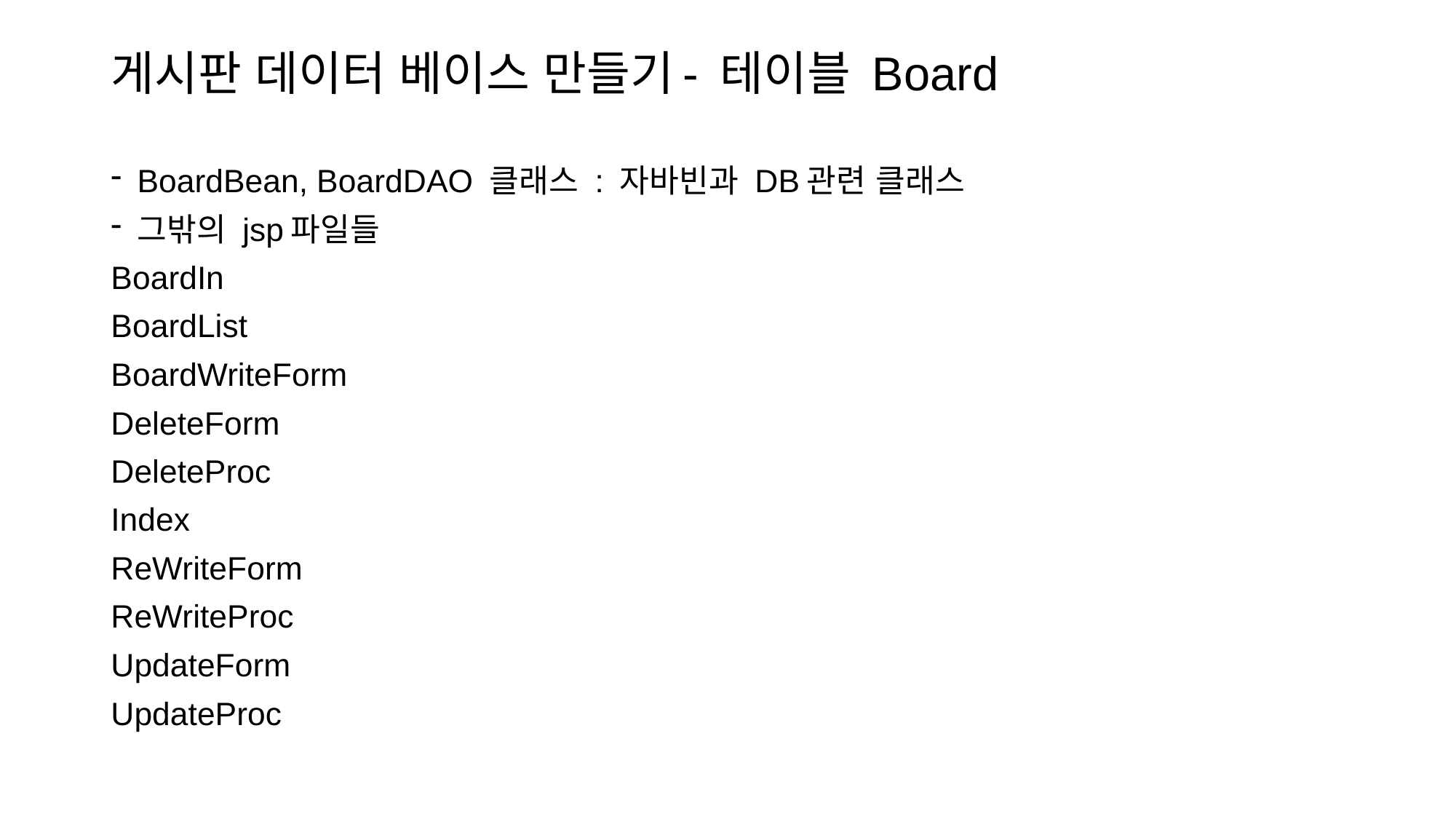

# 게시판 데이터 베이스 만들기- 테이블 Board
BoardBean, BoardDAO 클래스 : 자바빈과 DB관련 클래스
그밖의 jsp파일들
BoardIn
BoardList
BoardWriteForm
DeleteForm
DeleteProc
Index
ReWriteForm
ReWriteProc
UpdateForm
UpdateProc